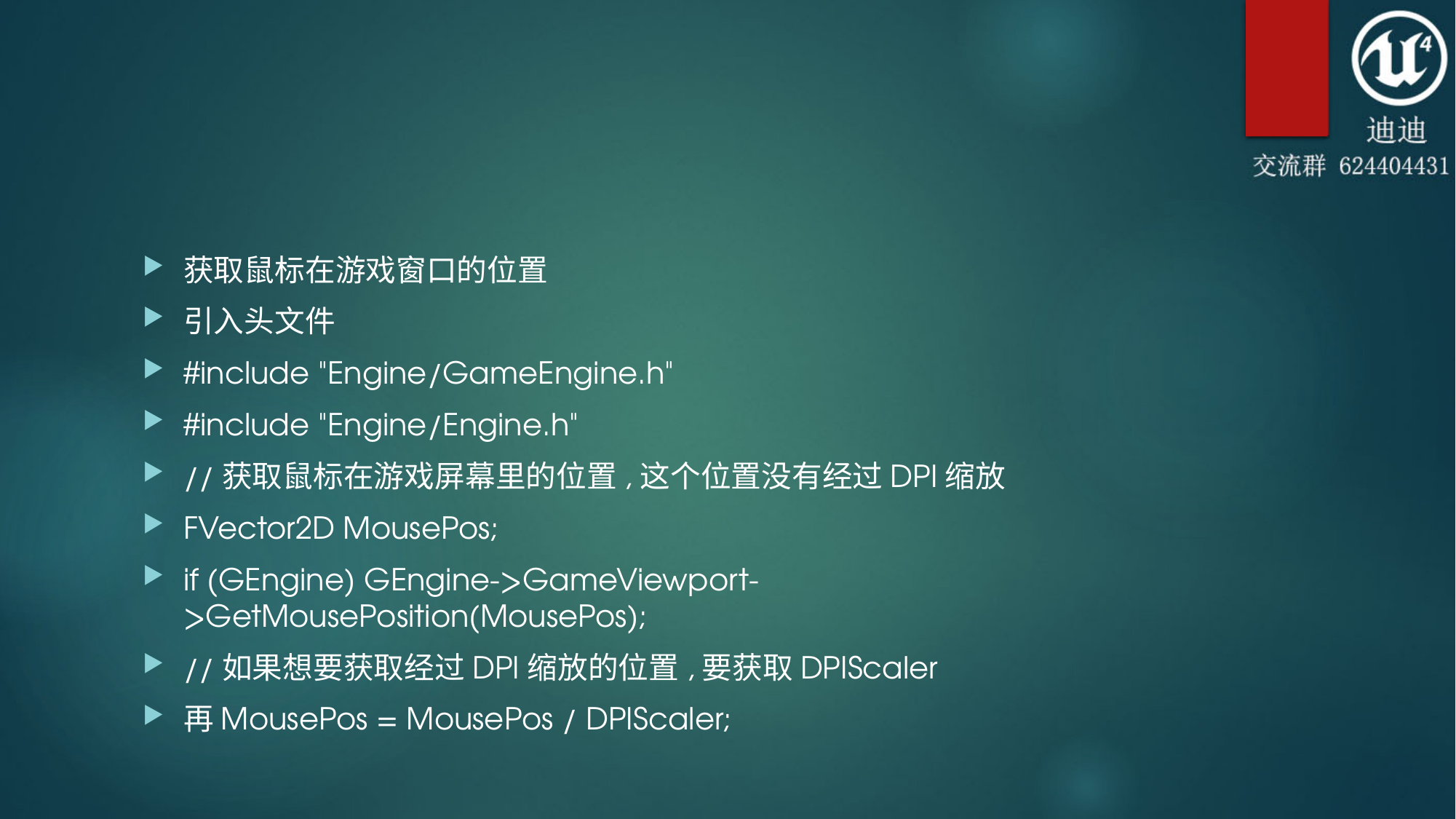

#
获取鼠标在游戏窗口的位置
引入头文件
#include "Engine/GameEngine.h"
#include "Engine/Engine.h"
//获取鼠标在游戏屏幕里的位置,这个位置没有经过DPI缩放
FVector2D MousePos;
if (GEngine) GEngine->GameViewport->GetMousePosition(MousePos);
//如果想要获取经过DPI缩放的位置,要获取DPIScaler
再MousePos = MousePos / DPIScaler;